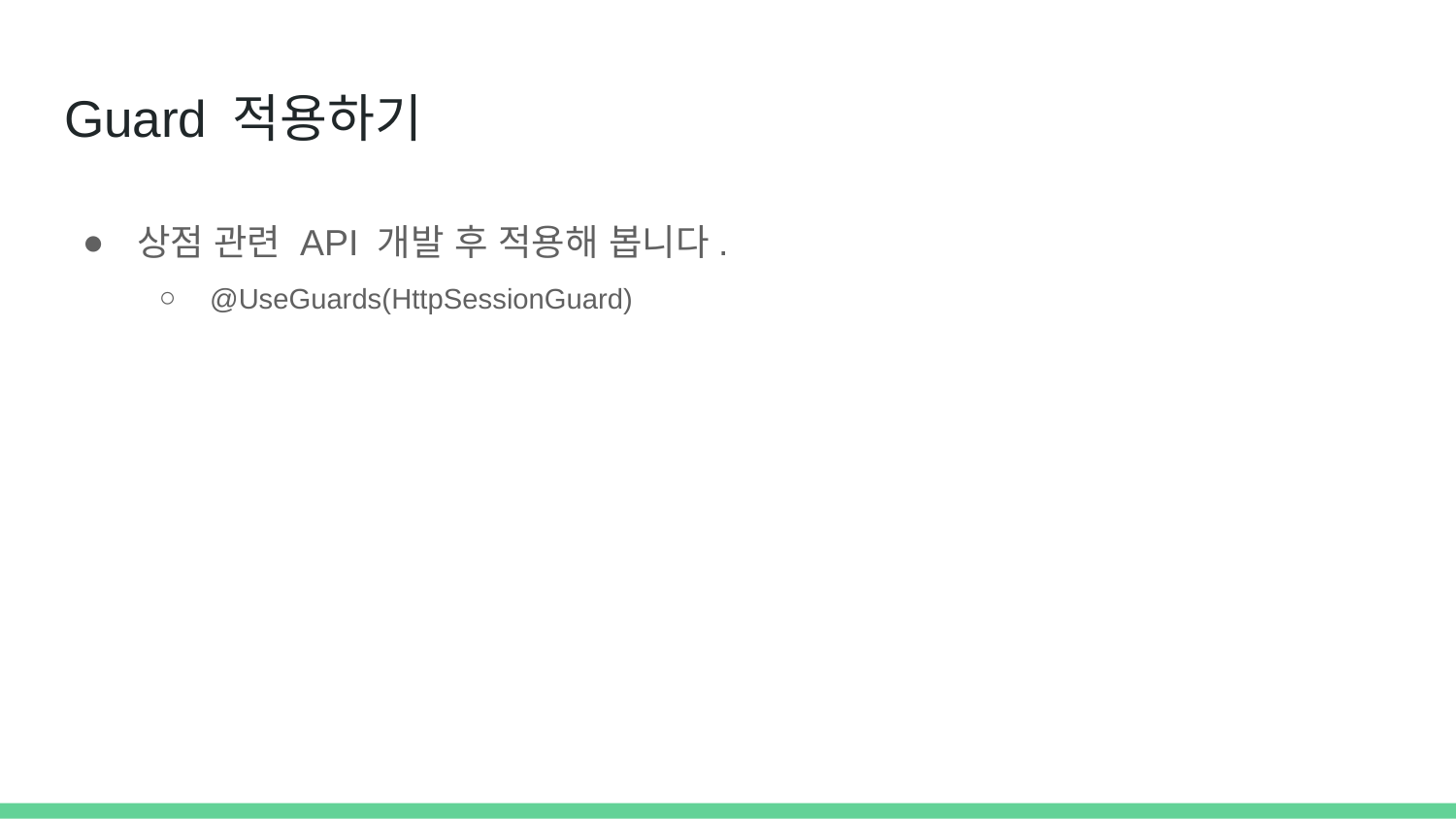

# Guard 적용하기

상점 관련 API 개발 후 적용해 봅니다.
@UseGuards(HttpSessionGuard)